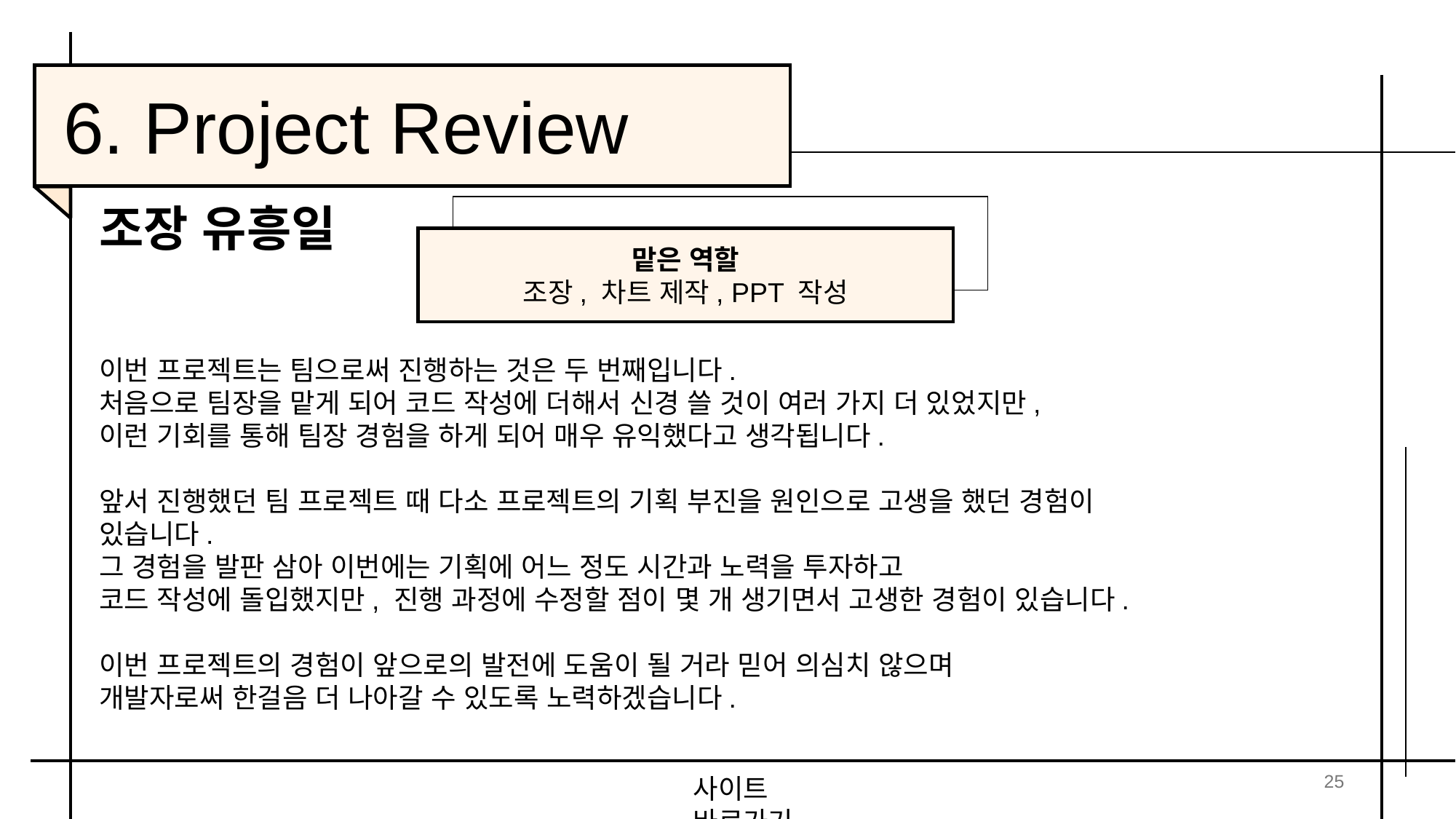

6. Project Review
조장 유흥일

맡은 역할
조장, 차트 제작, PPT 작성
이번 프로젝트는 팀으로써 진행하는 것은 두 번째입니다.
처음으로 팀장을 맡게 되어 코드 작성에 더해서 신경 쓸 것이 여러 가지 더 있었지만,
이런 기회를 통해 팀장 경험을 하게 되어 매우 유익했다고 생각됩니다.

앞서 진행했던 팀 프로젝트 때 다소 프로젝트의 기획 부진을 원인으로 고생을 했던 경험이 있습니다.
그 경험을 발판 삼아 이번에는 기획에 어느 정도 시간과 노력을 투자하고
코드 작성에 돌입했지만, 진행 과정에 수정할 점이 몇 개 생기면서 고생한 경험이 있습니다.

이번 프로젝트의 경험이 앞으로의 발전에 도움이 될 거라 믿어 의심치 않으며
개발자로써 한걸음 더 나아갈 수 있도록 노력하겠습니다.
25
사이트 바로가기